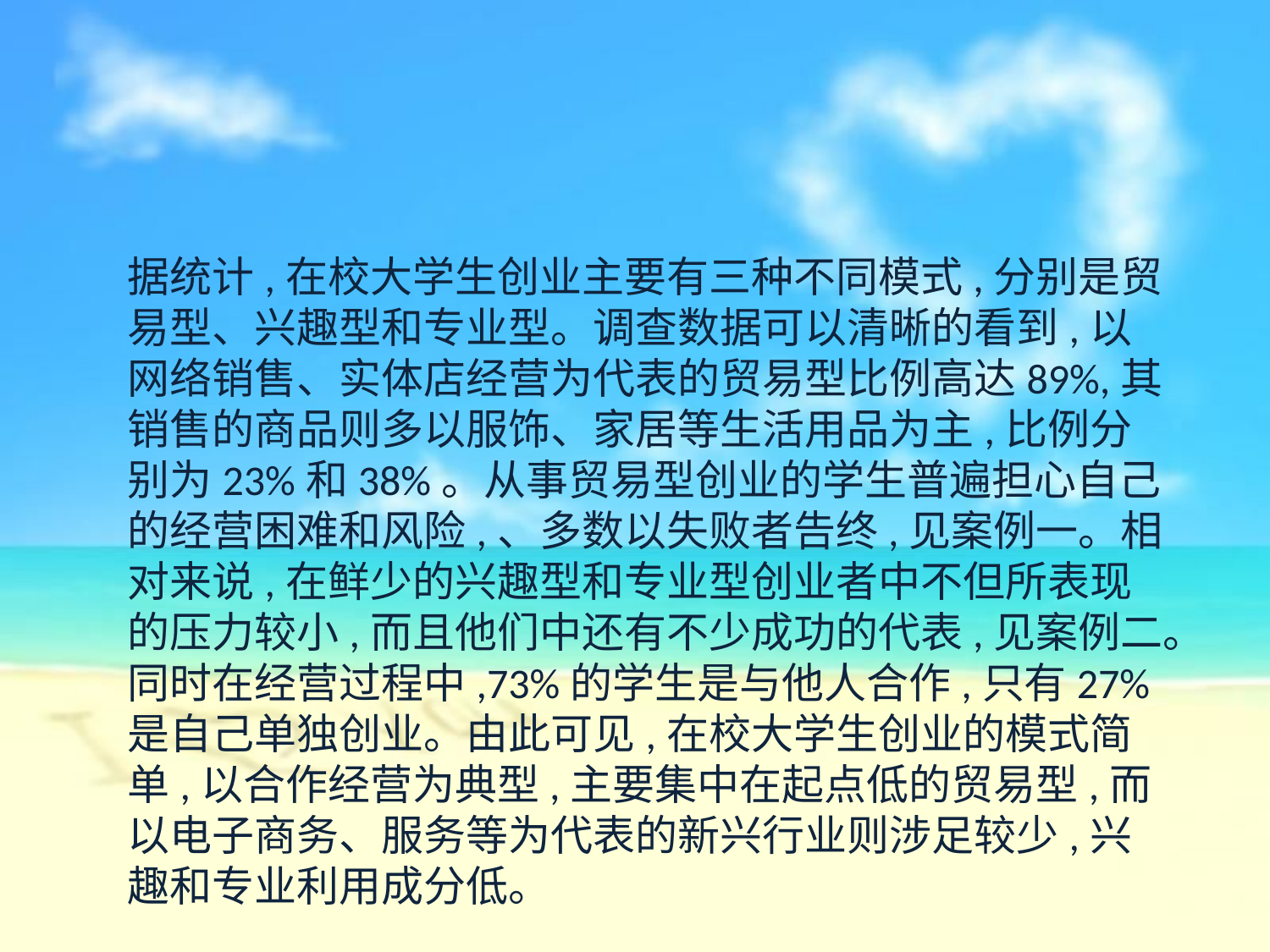

据统计,在校大学生创业主要有三种不同模式,分别是贸易型、兴趣型和专业型。调查数据可以清晰的看到,以网络销售、实体店经营为代表的贸易型比例高达89%,其销售的商品则多以服饰、家居等生活用品为主,比例分别为23%和38%。从事贸易型创业的学生普遍担心自己的经营困难和风险,、多数以失败者告终,见案例一。相对来说,在鲜少的兴趣型和专业型创业者中不但所表现的压力较小,而且他们中还有不少成功的代表,见案例二。同时在经营过程中,73%的学生是与他人合作,只有27%是自己单独创业。由此可见,在校大学生创业的模式简单,以合作经营为典型,主要集中在起点低的贸易型,而以电子商务、服务等为代表的新兴行业则涉足较少,兴趣和专业利用成分低。